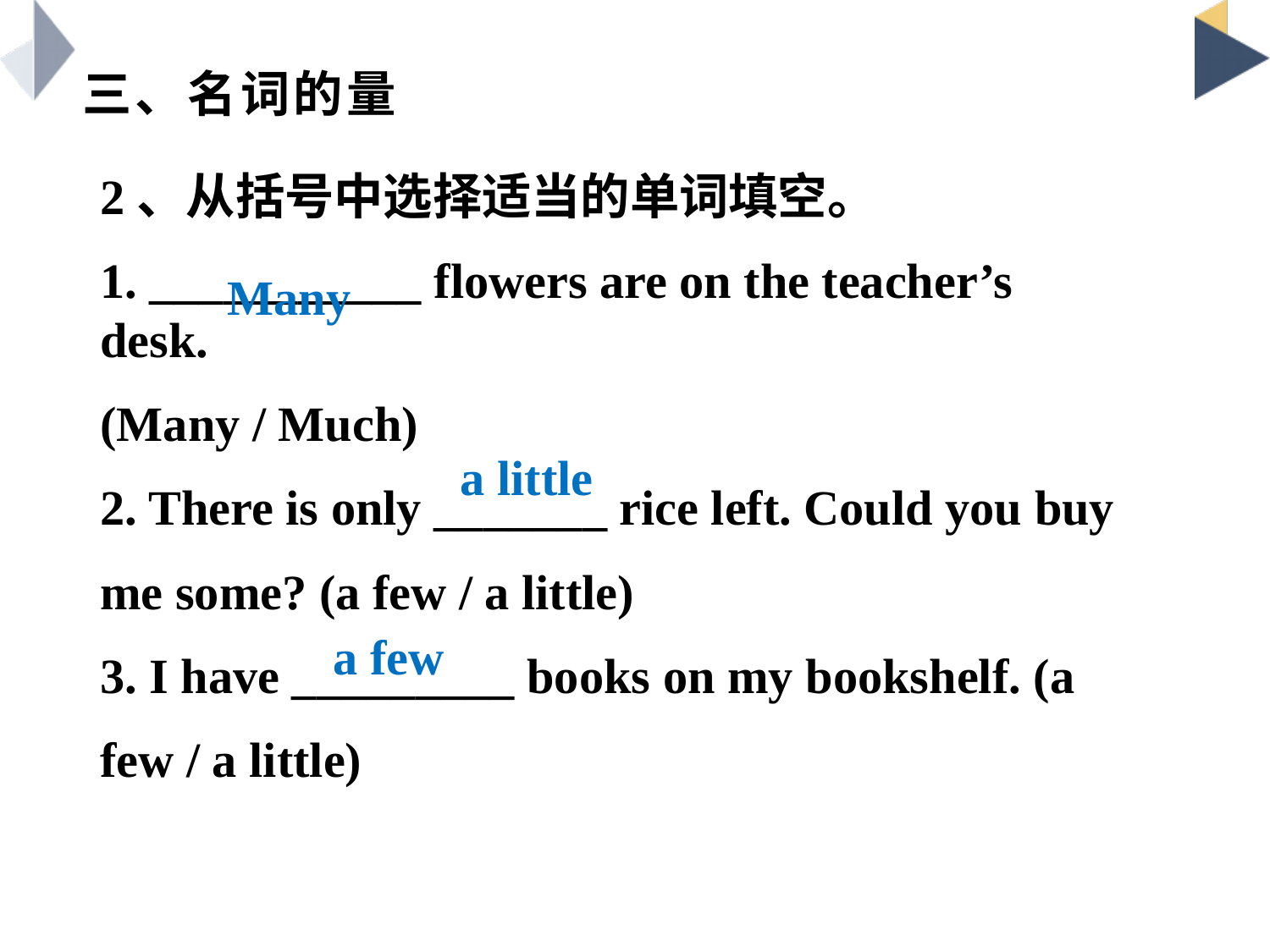

# 三、名词的量
2、从括号中选择适当的单词填空。
1. ___________ flowers are on the teacher’s desk.
(Many / Much)
2. There is only _______ rice left. Could you buy
me some? (a few / a little)
3. I have _________ books on my bookshelf. (a
few / a little)
Many
a little
a few